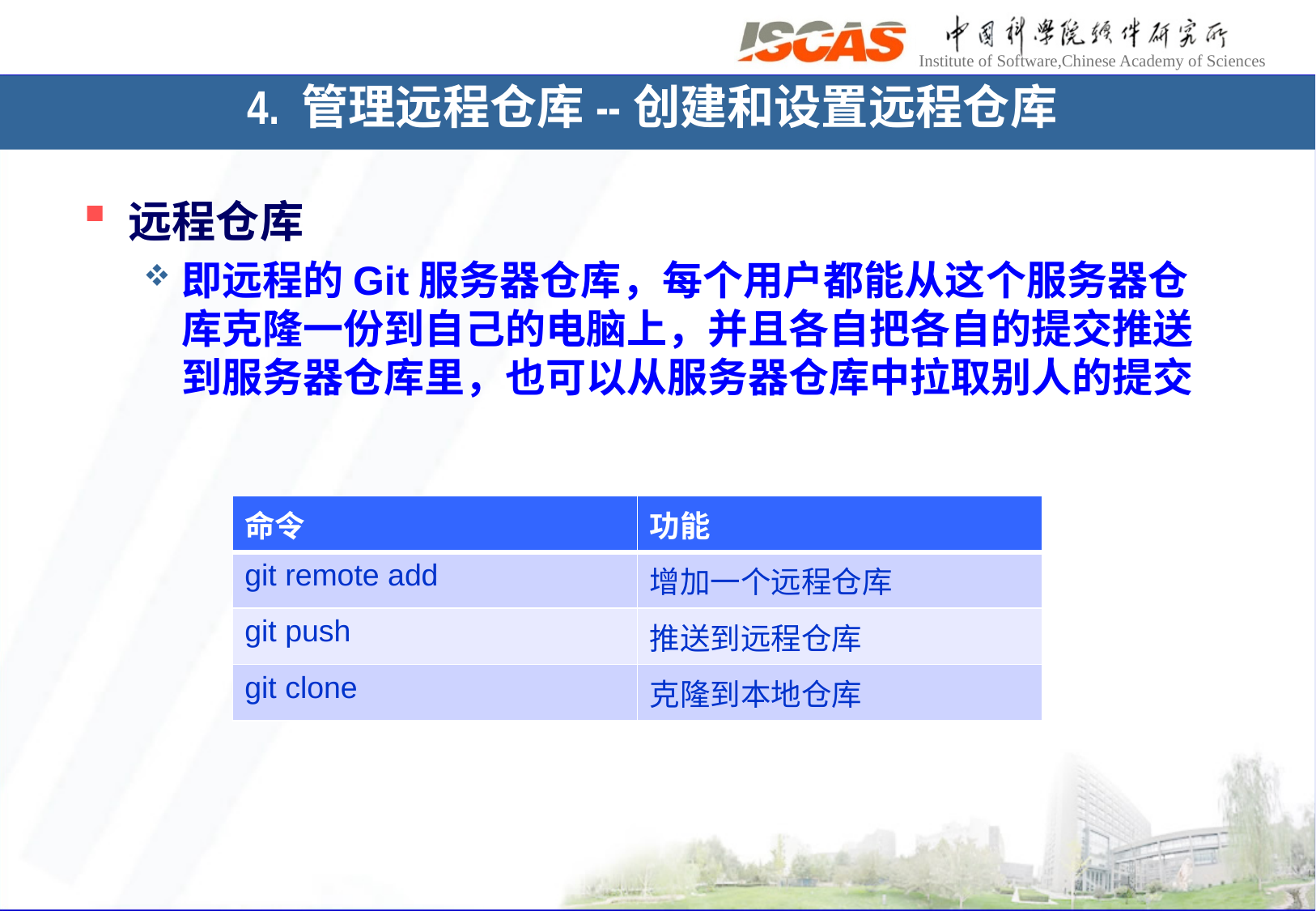

4. 管理远程仓库--创建和设置远程仓库
远程仓库
即远程的Git服务器仓库，每个用户都能从这个服务器仓库克隆一份到自己的电脑上，并且各自把各自的提交推送到服务器仓库里，也可以从服务器仓库中拉取别人的提交

| 命令 | 功能 |
| --- | --- |
| git remote add | 增加一个远程仓库 |
| git push | 推送到远程仓库 |
| git clone | 克隆到本地仓库 |